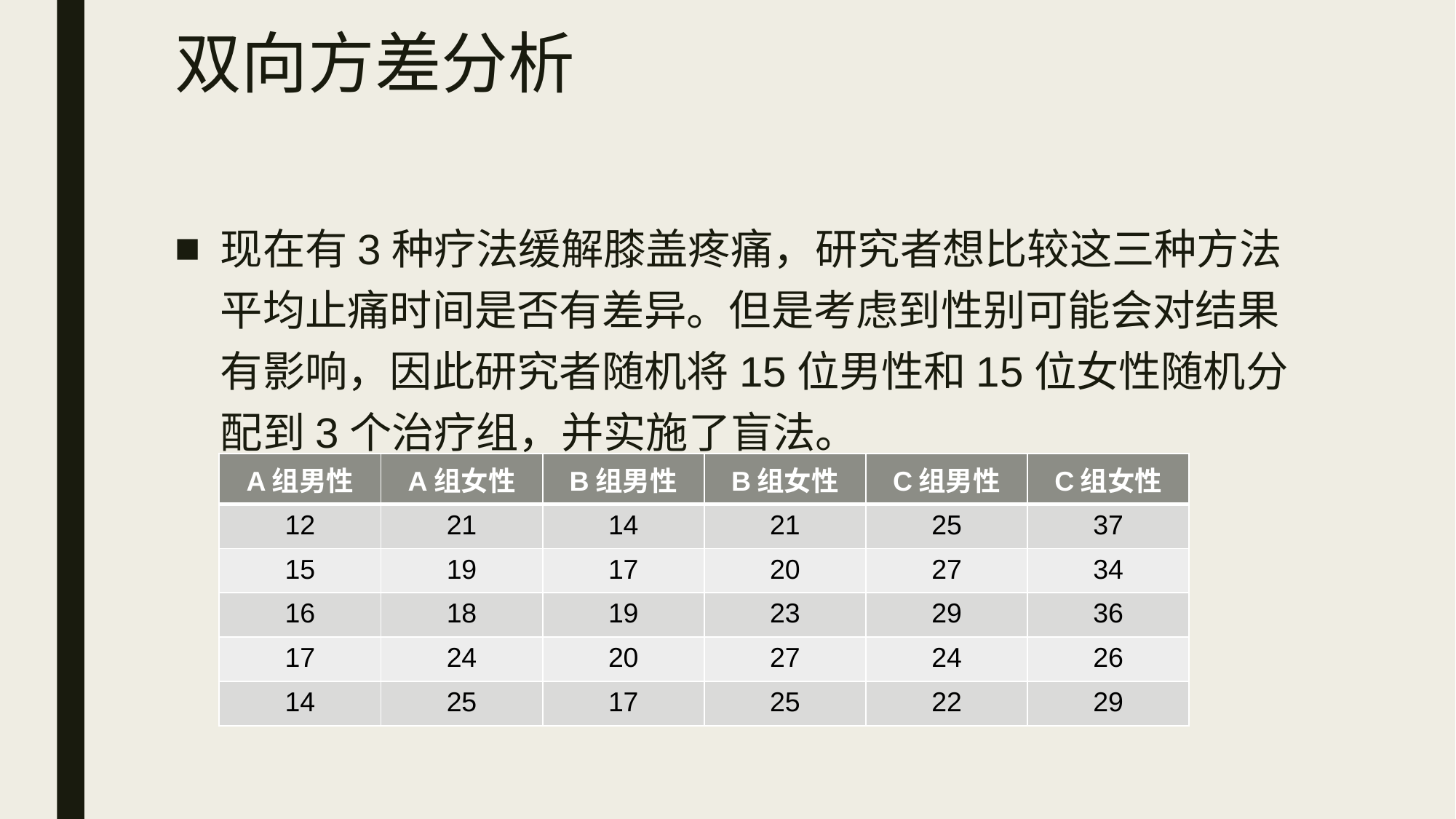

# 双向方差分析
现在有3种疗法缓解膝盖疼痛，研究者想比较这三种方法平均止痛时间是否有差异。但是考虑到性别可能会对结果有影响，因此研究者随机将15位男性和15位女性随机分配到3个治疗组，并实施了盲法。
| A组男性 | A组女性 | B组男性 | B组女性 | C组男性 | C组女性 |
| --- | --- | --- | --- | --- | --- |
| 12 | 21 | 14 | 21 | 25 | 37 |
| 15 | 19 | 17 | 20 | 27 | 34 |
| 16 | 18 | 19 | 23 | 29 | 36 |
| 17 | 24 | 20 | 27 | 24 | 26 |
| 14 | 25 | 17 | 25 | 22 | 29 |